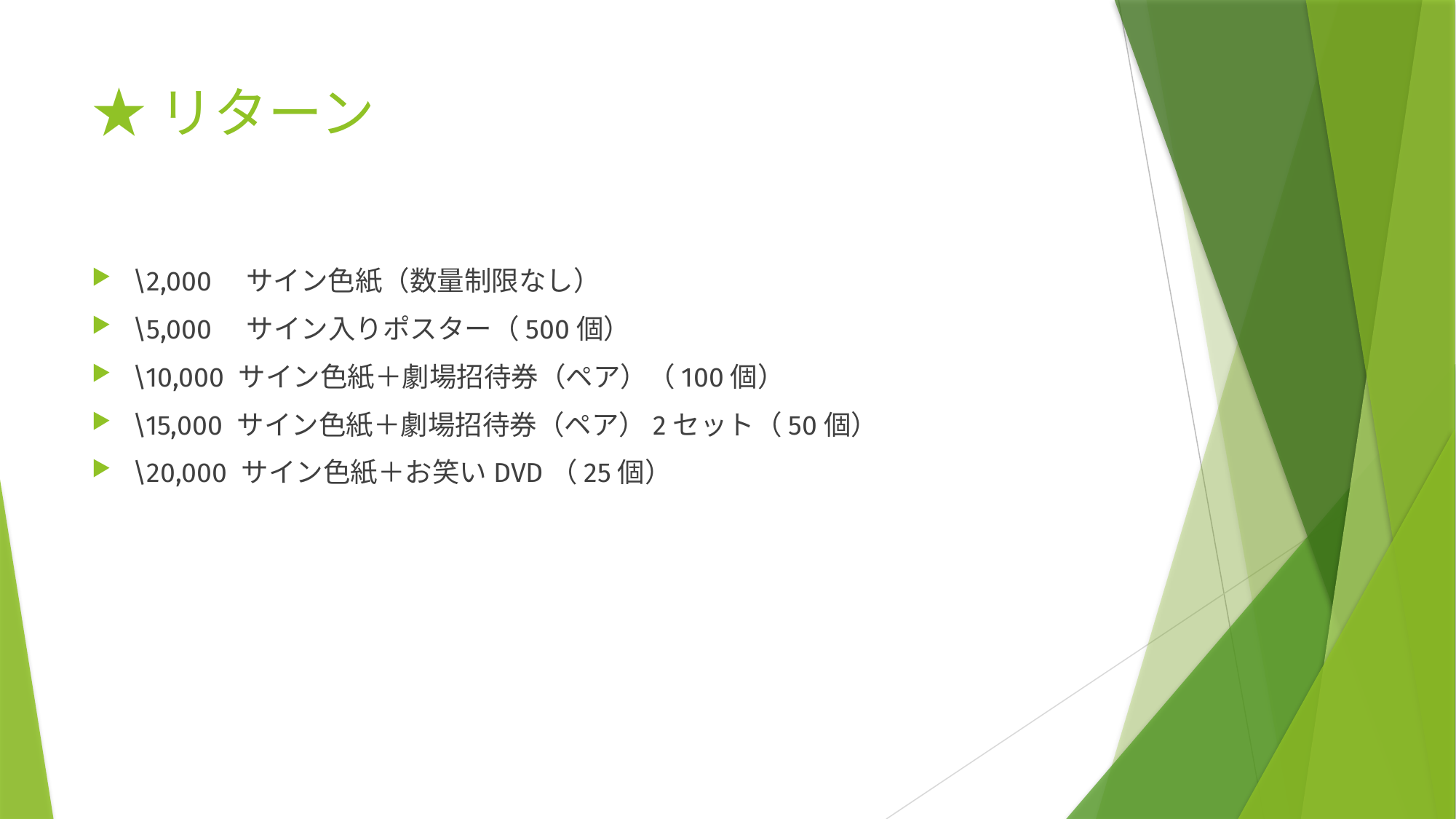

# ★リターン
\2,000　サイン色紙（数量制限なし）
\5,000　サイン入りポスター（500個）
\10,000 サイン色紙＋劇場招待券（ペア）（100個）
\15,000 サイン色紙＋劇場招待券（ペア）2セット（50個）
\20,000 サイン色紙＋お笑いDVD（25個）